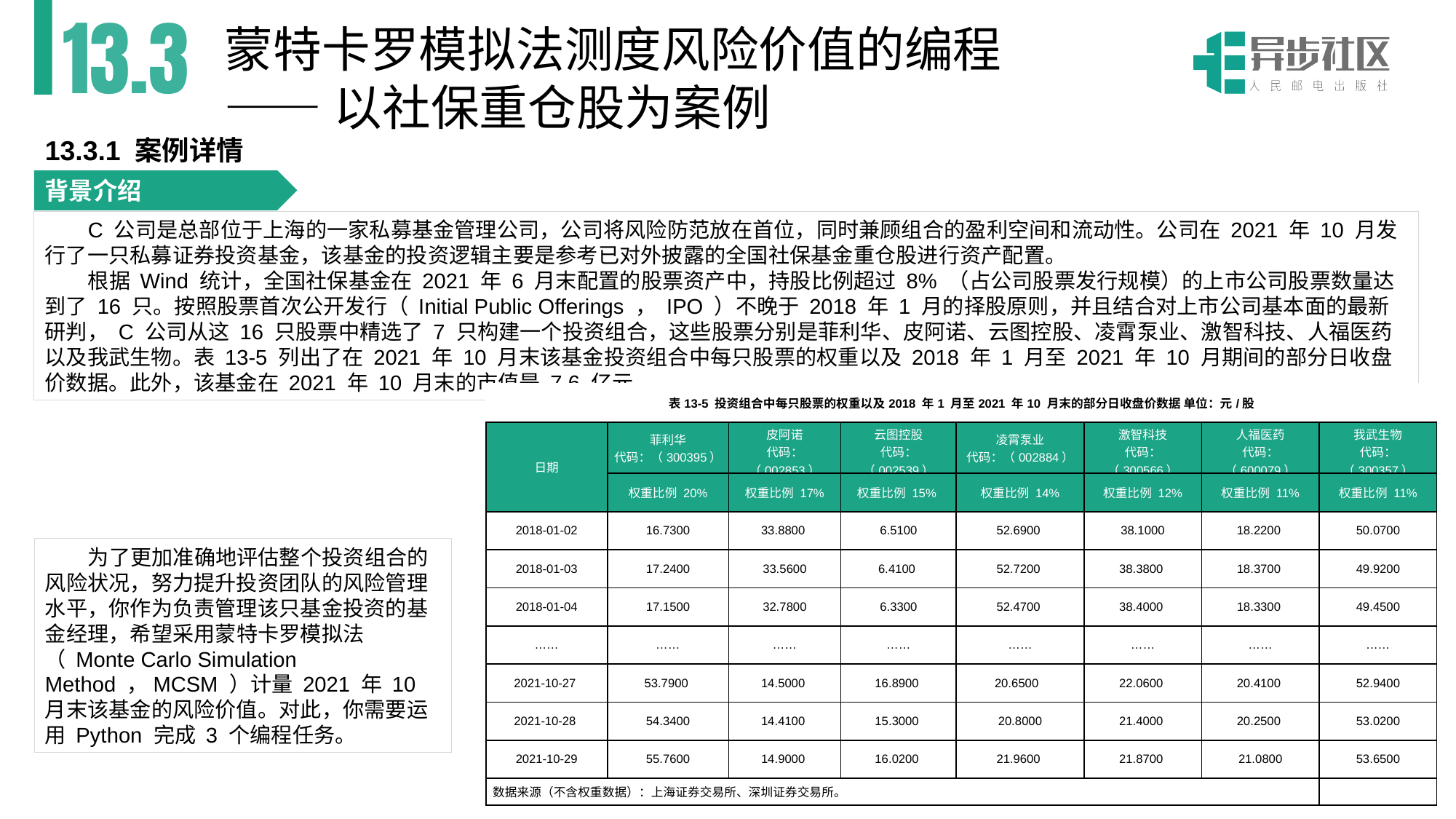

13.3
蒙特卡罗模拟法测度风险价值的编程
——以社保重仓股为案例
13.3.1 案例详情
背景介绍
C 公司是总部位于上海的一家私募基金管理公司，公司将风险防范放在首位，同时兼顾组合的盈利空间和流动性。公司在 2021 年 10 月发行了一只私募证券投资基金，该基金的投资逻辑主要是参考已对外披露的全国社保基金重仓股进行资产配置。
根据 Wind 统计，全国社保基金在 2021 年 6 月末配置的股票资产中，持股比例超过 8% （占公司股票发行规模）的上市公司股票数量达到了 16 只。按照股票首次公开发行（ Initial Public Offerings ， IPO ）不晚于 2018 年 1 月的择股原则，并且结合对上市公司基本面的最新研判， C 公司从这 16 只股票中精选了 7 只构建一个投资组合，这些股票分别是菲利华、皮阿诺、云图控股、凌霄泵业、激智科技、人福医药以及我武生物。表 13-5 列出了在 2021 年 10 月末该基金投资组合中每只股票的权重以及 2018 年 1 月至 2021 年 10 月期间的部分日收盘价数据。此外，该基金在 2021 年 10 月末的市值是 7.6 亿元。
| 表13-5 投资组合中每只股票的权重以及2018 年1 月至2021 年10 月末的部分日收盘价数据 单位：元/股 |  |  |  |  |  |  |  |
| --- | --- | --- | --- | --- | --- | --- | --- |
| 日期 | 菲利华 代码：（300395） | 皮阿诺 代码：（002853） | 云图控股 代码：（002539） | 凌霄泵业 代码：（002884） | 激智科技 代码：（300566） | 人福医药 代码：（600079） | 我武生物 代码：（300357） |
|  | 权重比例 20% | 权重比例 17% | 权重比例 15% | 权重比例 14% | 权重比例 12% | 权重比例 11% | 权重比例 11% |
| 2018-01-02 | 16.7300 | 33.8800 | 6.5100 | 52.6900 | 38.1000 | 18.2200 | 50.0700 |
| 2018-01-03 | 17.2400 | 33.5600 | 6.4100 | 52.7200 | 38.3800 | 18.3700 | 49.9200 |
| 2018-01-04 | 17.1500 | 32.7800 | 6.3300 | 52.4700 | 38.4000 | 18.3300 | 49.4500 |
| …… | …… | …… | …… | …… | …… | …… | …… |
| 2021-10-27 | 53.7900 | 14.5000 | 16.8900 | 20.6500 | 22.0600 | 20.4100 | 52.9400 |
| 2021-10-28 | 54.3400 | 14.4100 | 15.3000 | 20.8000 | 21.4000 | 20.2500 | 53.0200 |
| 2021-10-29 | 55.7600 | 14.9000 | 16.0200 | 21.9600 | 21.8700 | 21.0800 | 53.6500 |
| 数据来源（不含权重数据）：上海证券交易所、深圳证券交易所。 | 合计 |  | 22 个 |  |  |  |  |
为了更加准确地评估整个投资组合的风险状况，努力提升投资团队的风险管理水平，你作为负责管理该只基金投资的基金经理，希望采用蒙特卡罗模拟法（ Monte Carlo Simulation Method ，MCSM ）计量 2021 年 10 月末该基金的风险价值。对此，你需要运用 Python 完成 3 个编程任务。